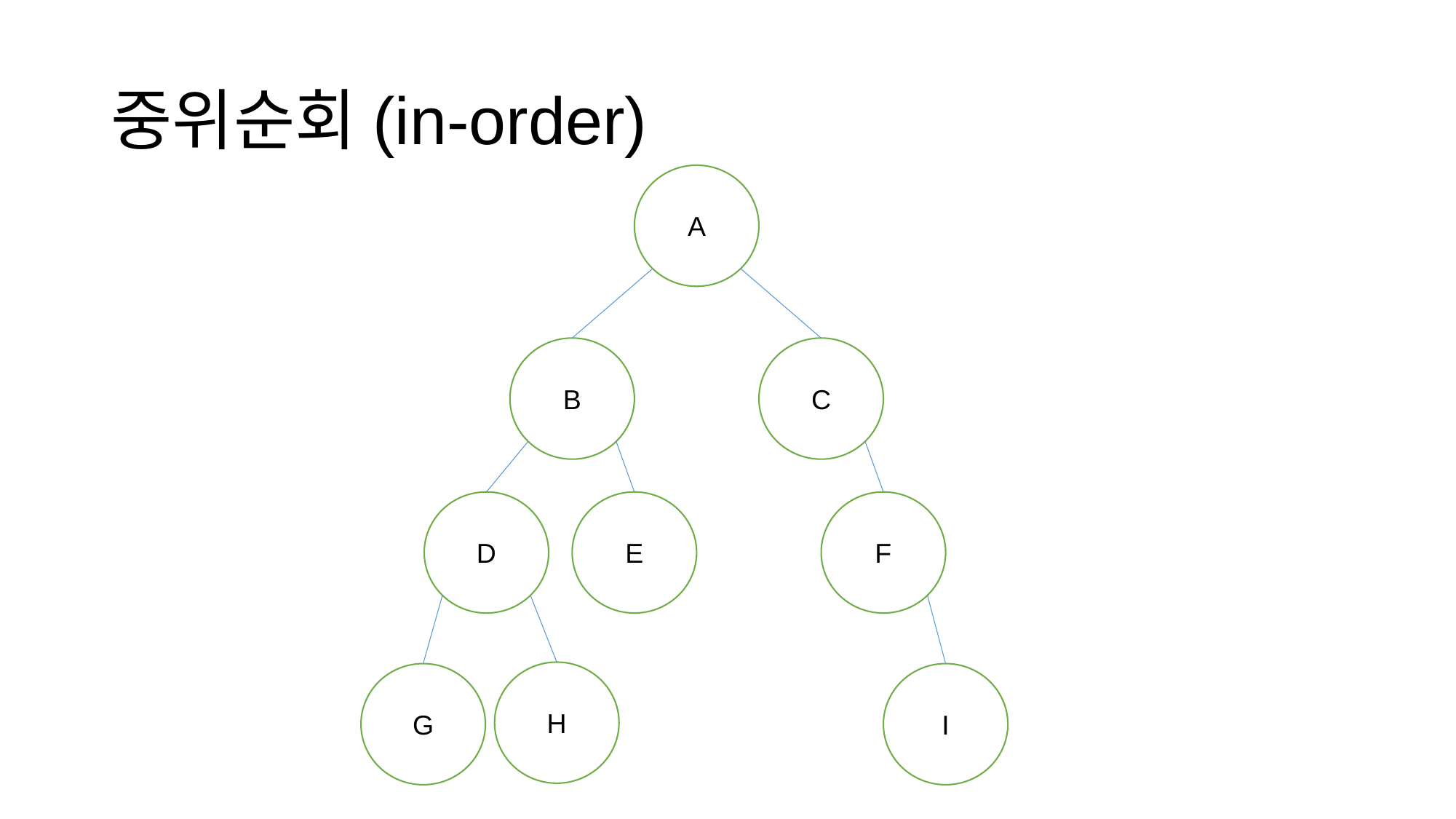

# 중위순회(in-order)
A
B
C
D
E
F
H
G
I